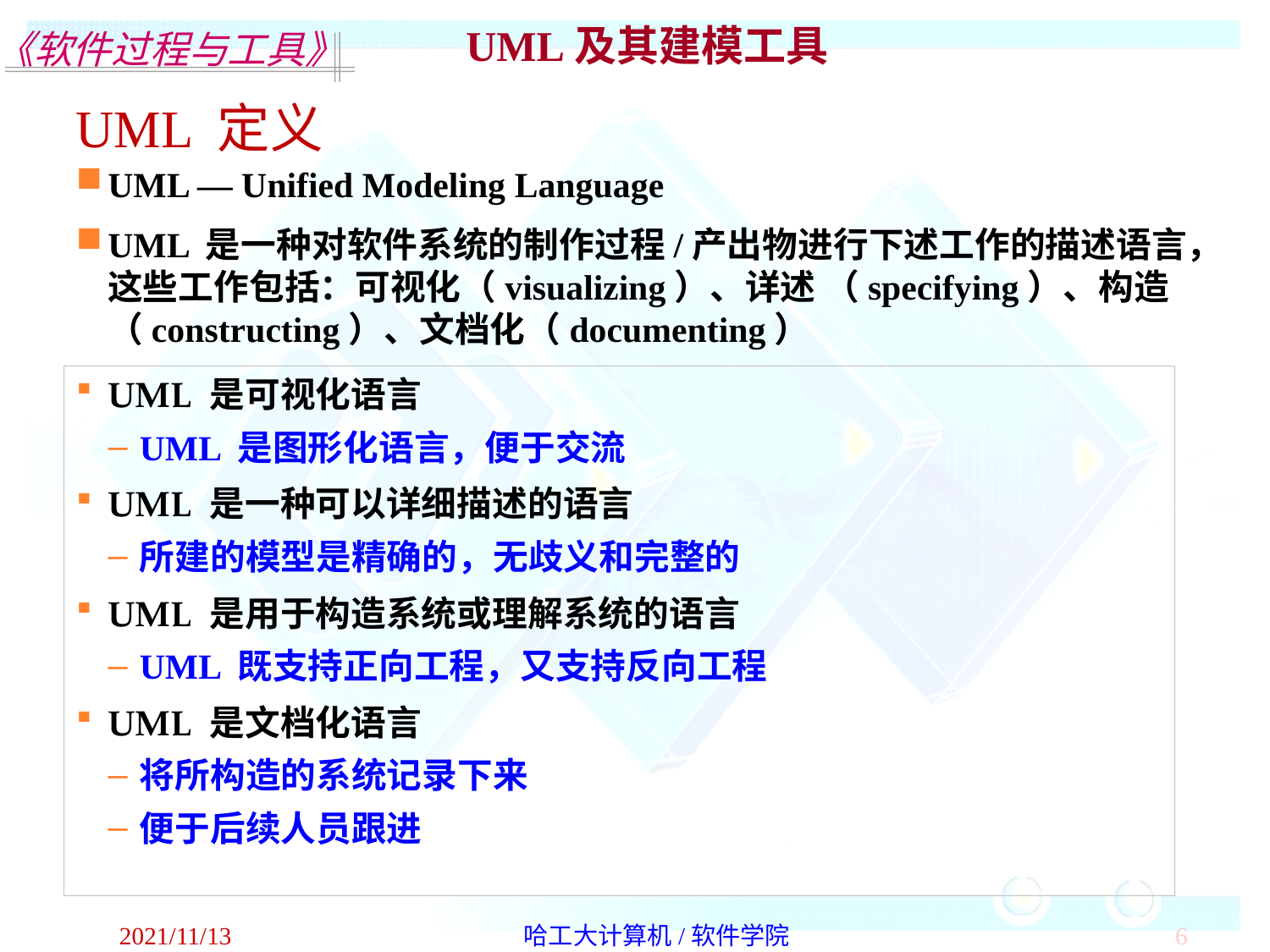

UML及其建模工具
UML 定义
UML — Unified Modeling Language
UML 是一种对软件系统的制作过程/产出物进行下述工作的描述语言，这些工作包括：可视化（visualizing）、详述 （specifying）、构造 （constructing）、文档化（documenting）
UML 是可视化语言
UML 是图形化语言，便于交流
UML 是一种可以详细描述的语言
所建的模型是精确的，无歧义和完整的
UML 是用于构造系统或理解系统的语言
UML 既支持正向工程，又支持反向工程
UML 是文档化语言
将所构造的系统记录下来
便于后续人员跟进